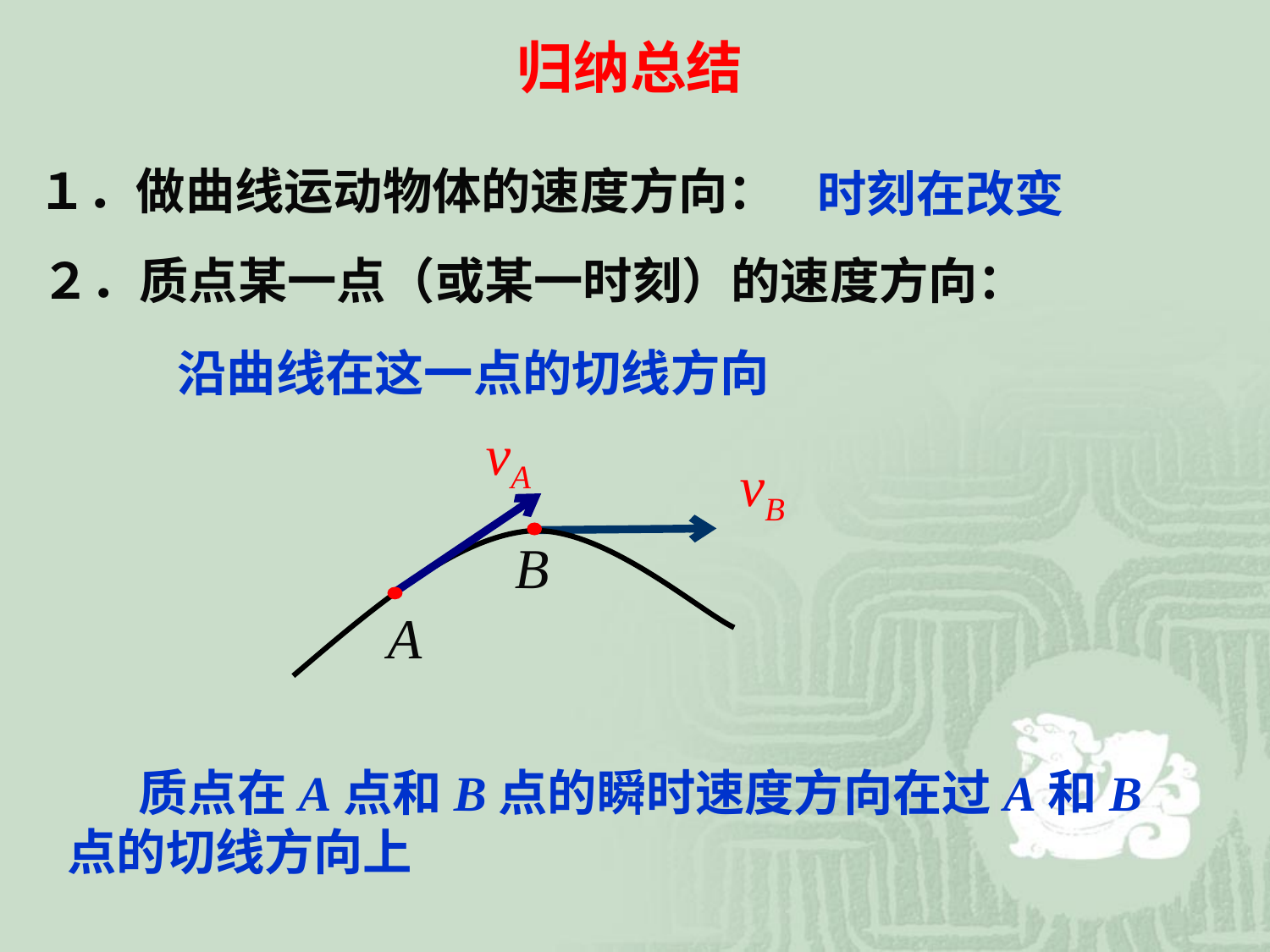

归纳总结
１．做曲线运动物体的速度方向：
时刻在改变
２．质点某一点（或某一时刻）的速度方向：
沿曲线在这一点的切线方向
vA

vB

B

A
　  质点在A点和B点的瞬时速度方向在过A和B点的切线方向上